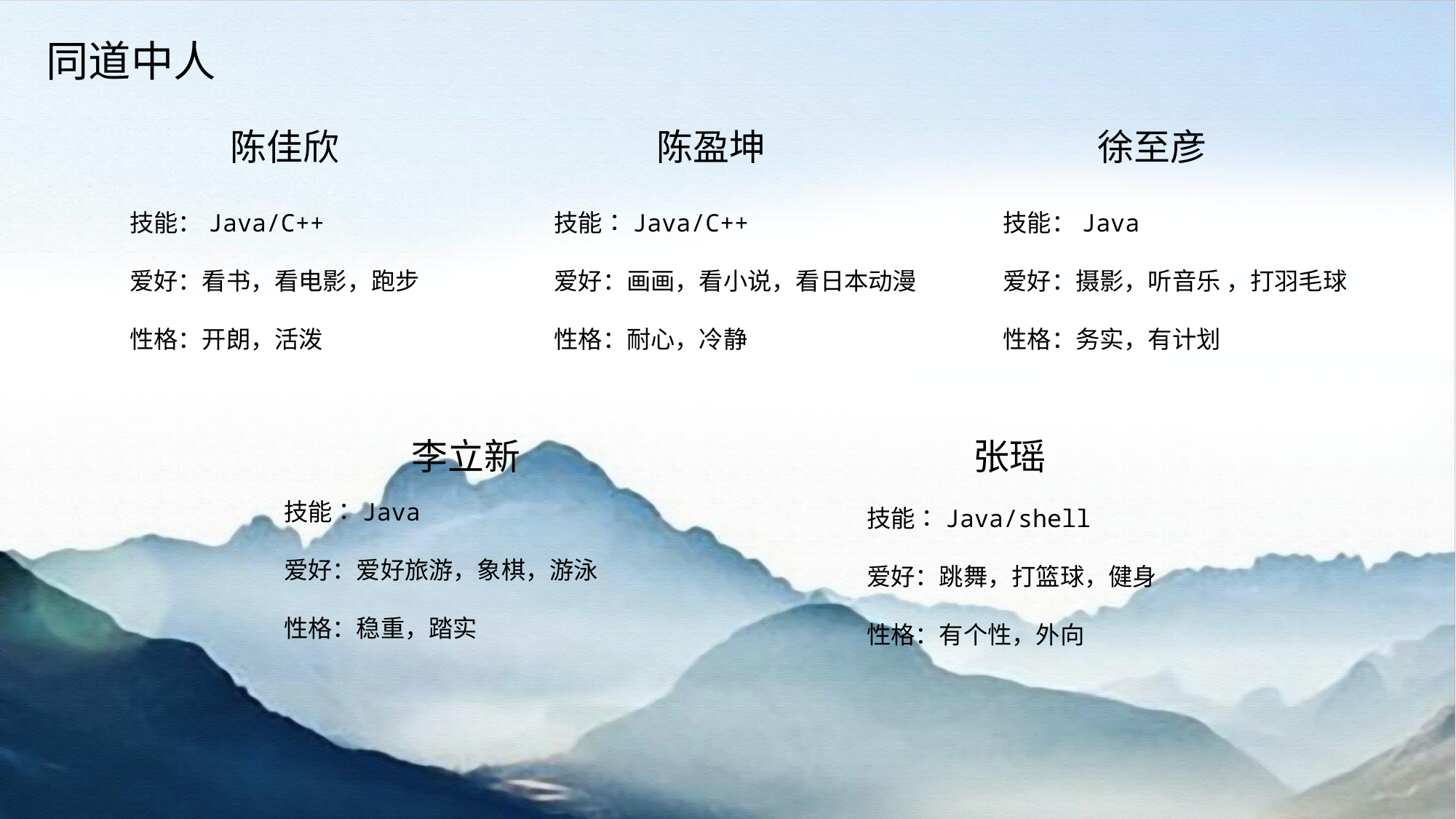

同道中人
陈盈坤
徐至彦
陈佳欣
技能：Java/C++

爱好：看书，看电影，跑步

性格：开朗，活泼
技能：Java/C++

爱好：画画，看小说，看日本动漫

性格：耐心，冷静
技能：Java

爱好：摄影，听音乐 ，打羽毛球

性格：务实，有计划
李立新
张瑶
技能：Java

爱好：爱好旅游，象棋，游泳

性格：稳重，踏实
技能：Java/shell

爱好：跳舞，打篮球，健身

性格：有个性，外向